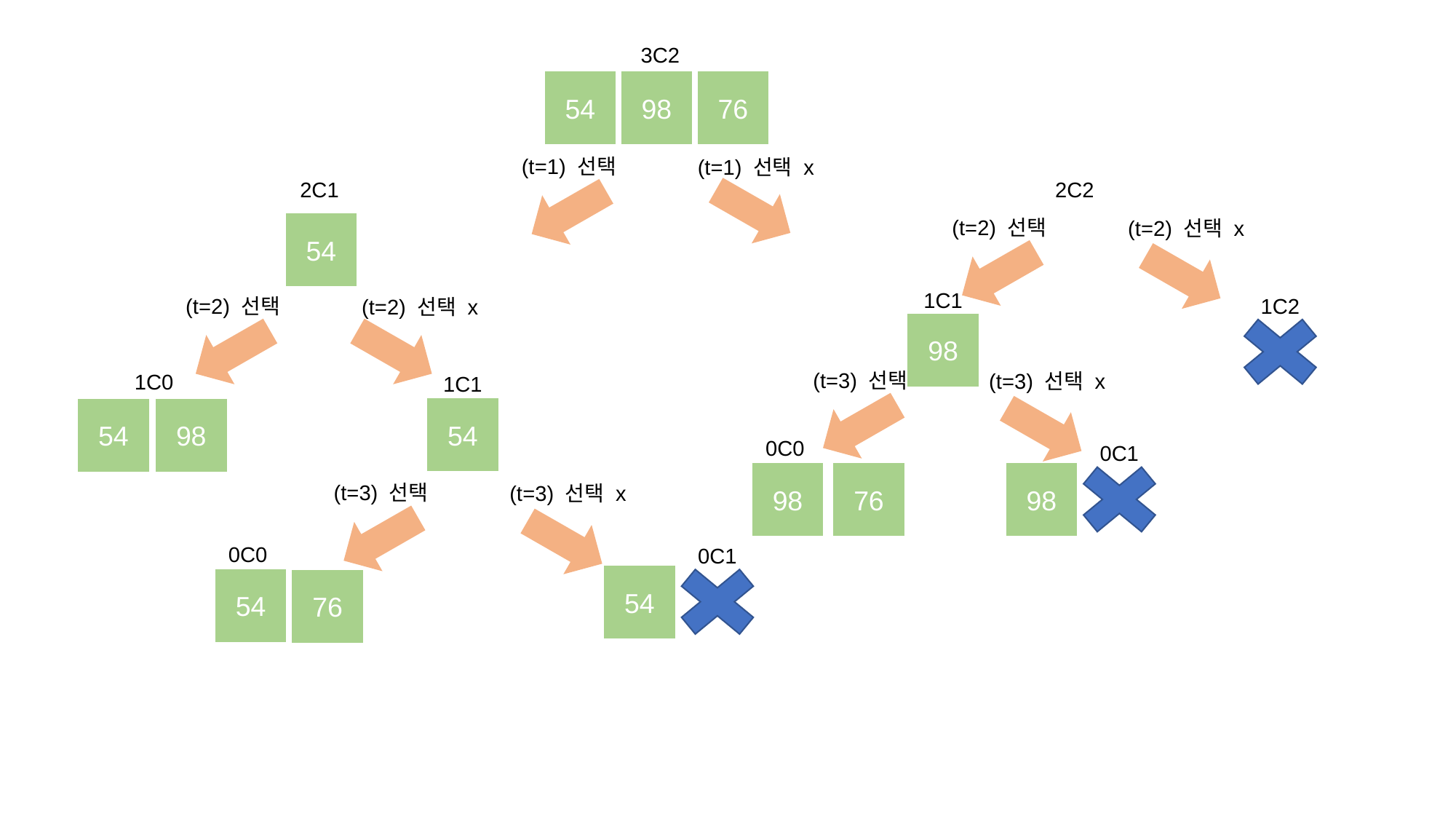

3C2
54
98
76
(t=1) 선택
(t=1) 선택 x

2C1
54
(t=2) 선택 x

1C0
54
54
98
(t=2) 선택
(t=3) 선택
(t=3) 선택 x

0C0

54
54
76
1C1
0C1

2C2
(t=2) 선택
(t=2) 선택 x

1C1
1C2

98
(t=3) 선택
(t=3) 선택 x

0C0
0C1

98
76
98